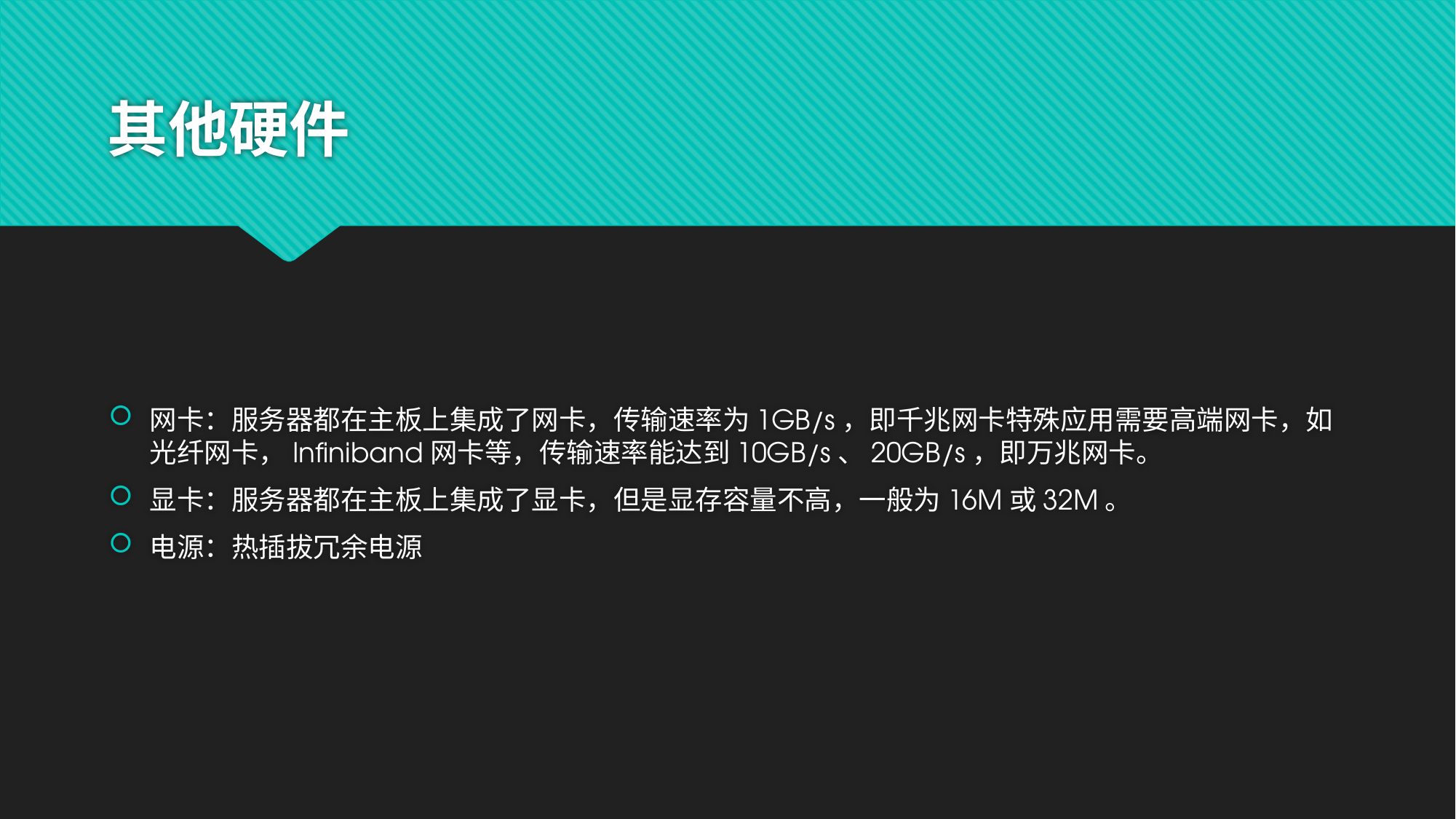

# 其他硬件

网卡：服务器都在主板上集成了网卡，传输速率为1GB/s，即千兆网卡特殊应用需要高端网卡，如光纤网卡，Infiniband网卡等，传输速率能达到10GB/s、20GB/s，即万兆网卡。
显卡：服务器都在主板上集成了显卡，但是显存容量不高，一般为16M或32M。
电源：热插拔冗余电源